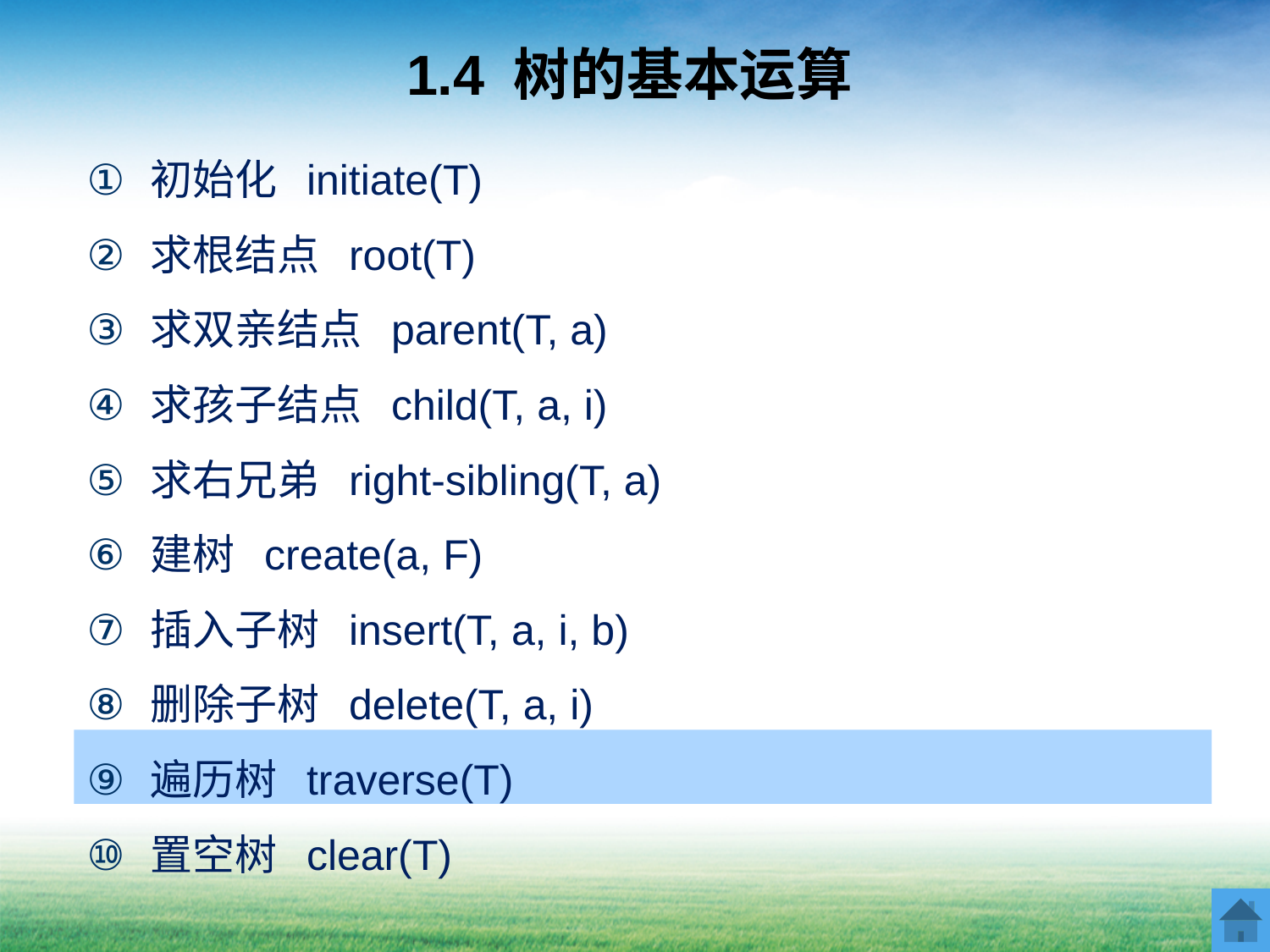

# 1.4 树的基本运算
初始化  initiate(T)
求根结点  root(T)
求双亲结点  parent(T, a)
求孩子结点  child(T, a, i)
求右兄弟  right-sibling(T, a)
建树  create(a, F)
插入子树  insert(T, a, i, b)
删除子树  delete(T, a, i)
遍历树  traverse(T)
置空树  clear(T)